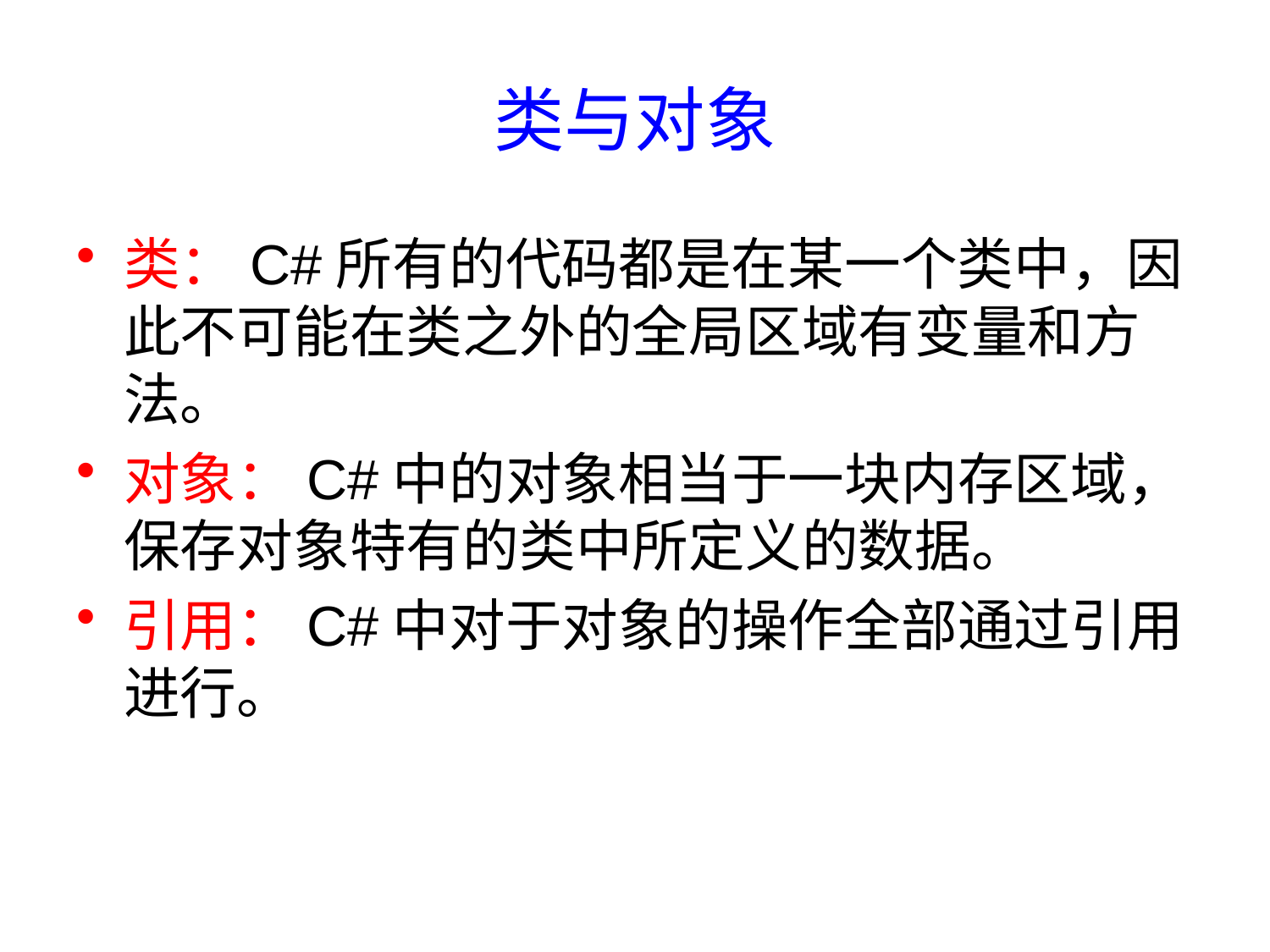

# 类与对象
类：C#所有的代码都是在某一个类中，因此不可能在类之外的全局区域有变量和方法。
对象：C#中的对象相当于一块内存区域，保存对象特有的类中所定义的数据。
引用：C#中对于对象的操作全部通过引用进行。